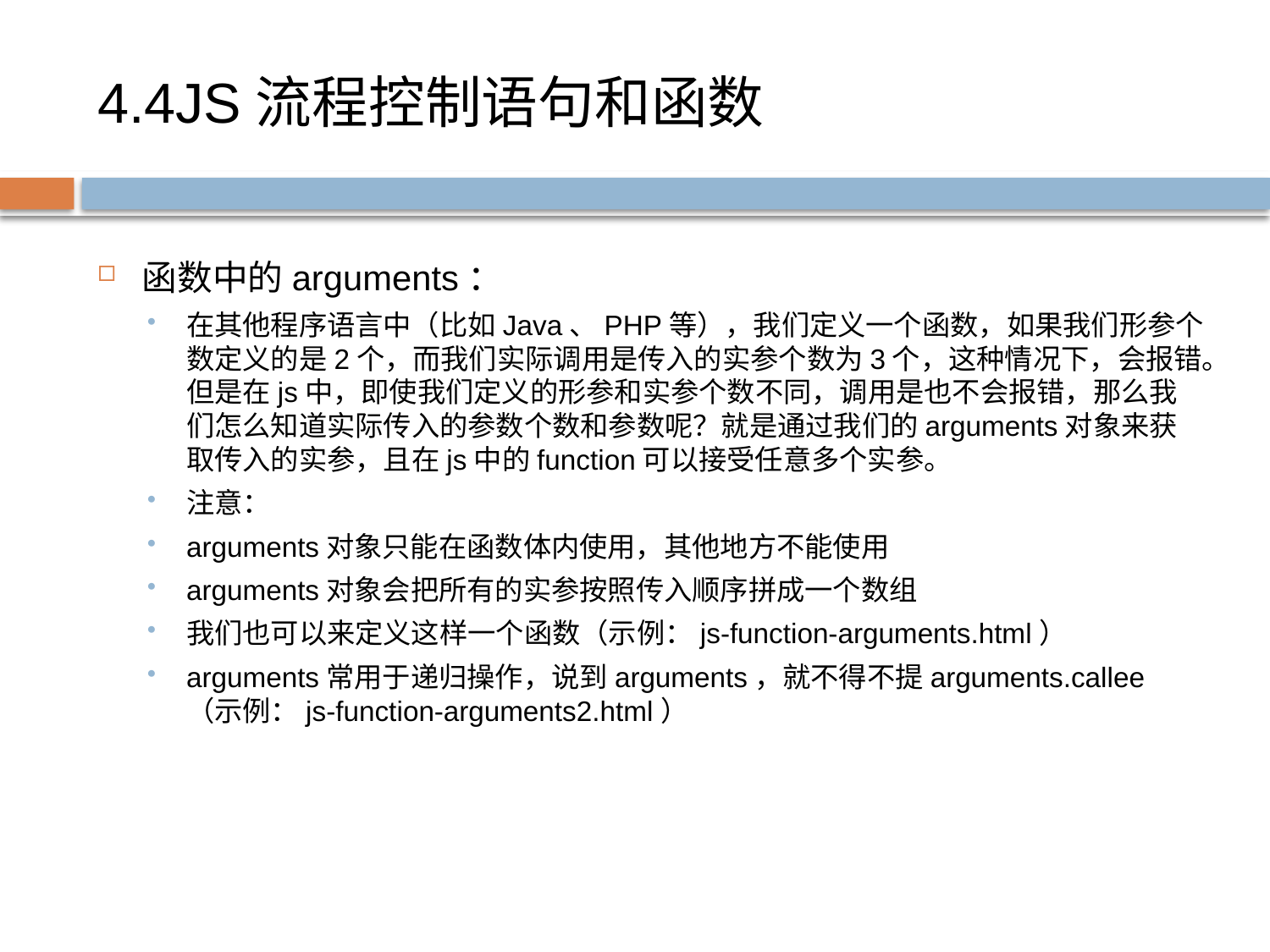

# 4.4JS流程控制语句和函数
函数中的arguments：
在其他程序语言中（比如Java、PHP等），我们定义一个函数，如果我们形参个数定义的是2个，而我们实际调用是传入的实参个数为3个，这种情况下，会报错。但是在js中，即使我们定义的形参和实参个数不同，调用是也不会报错，那么我们怎么知道实际传入的参数个数和参数呢？就是通过我们的arguments对象来获取传入的实参，且在js中的function可以接受任意多个实参。
注意：
arguments对象只能在函数体内使用，其他地方不能使用
arguments对象会把所有的实参按照传入顺序拼成一个数组
我们也可以来定义这样一个函数（示例：js-function-arguments.html）
arguments常用于递归操作，说到arguments，就不得不提arguments.callee（示例：js-function-arguments2.html）